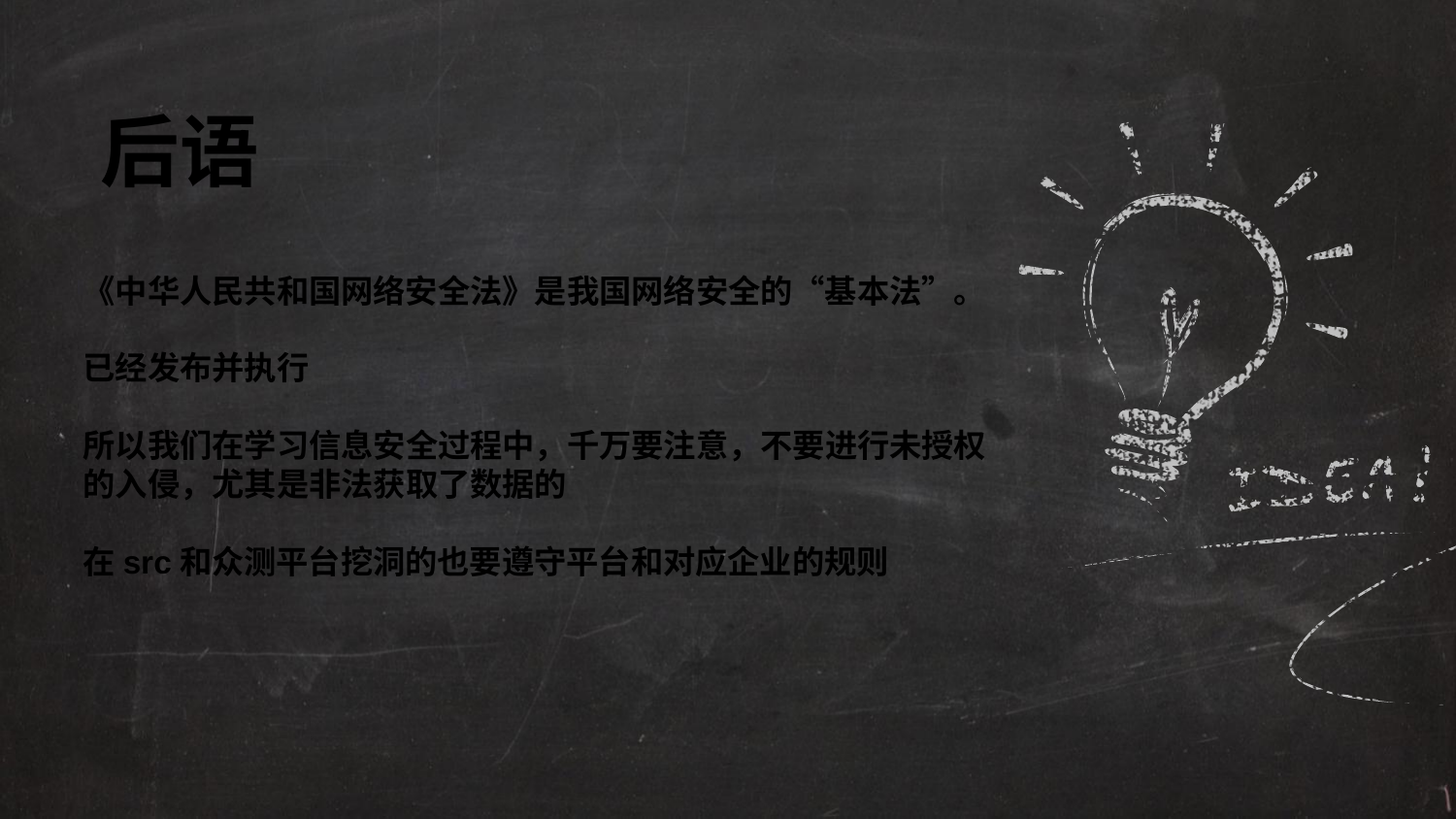

后语

《中华人民共和国网络安全法》是我国网络安全的“基本法”。

已经发布并执行

所以我们在学习信息安全过程中，千万要注意，不要进行未授权的入侵，尤其是非法获取了数据的

在src和众测平台挖洞的也要遵守平台和对应企业的规则